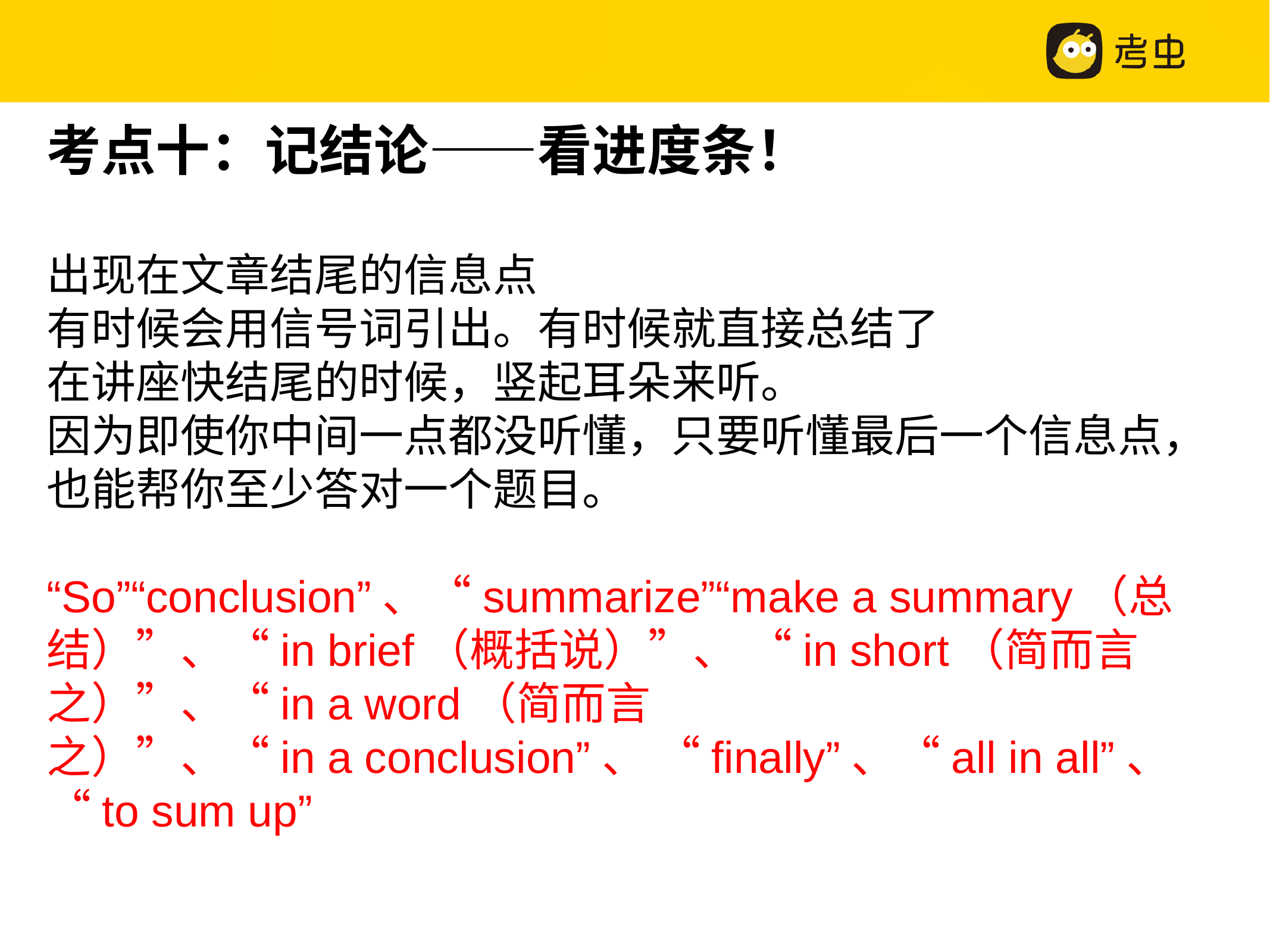

考点十：记结论——看进度条！

出现在文章结尾的信息点
有时候会用信号词引出。有时候就直接总结了
在讲座快结尾的时候，竖起耳朵来听。
因为即使你中间一点都没听懂，只要听懂最后一个信息点，也能帮你至少答对一个题目。

“So”“conclusion”、“summarize”“make a summary（总结）”、“in brief（概括说）”、 “in short（简而言之）”、“in a word（简而言之）”、“in a conclusion”、 “finally”、“all in all”、“to sum up”